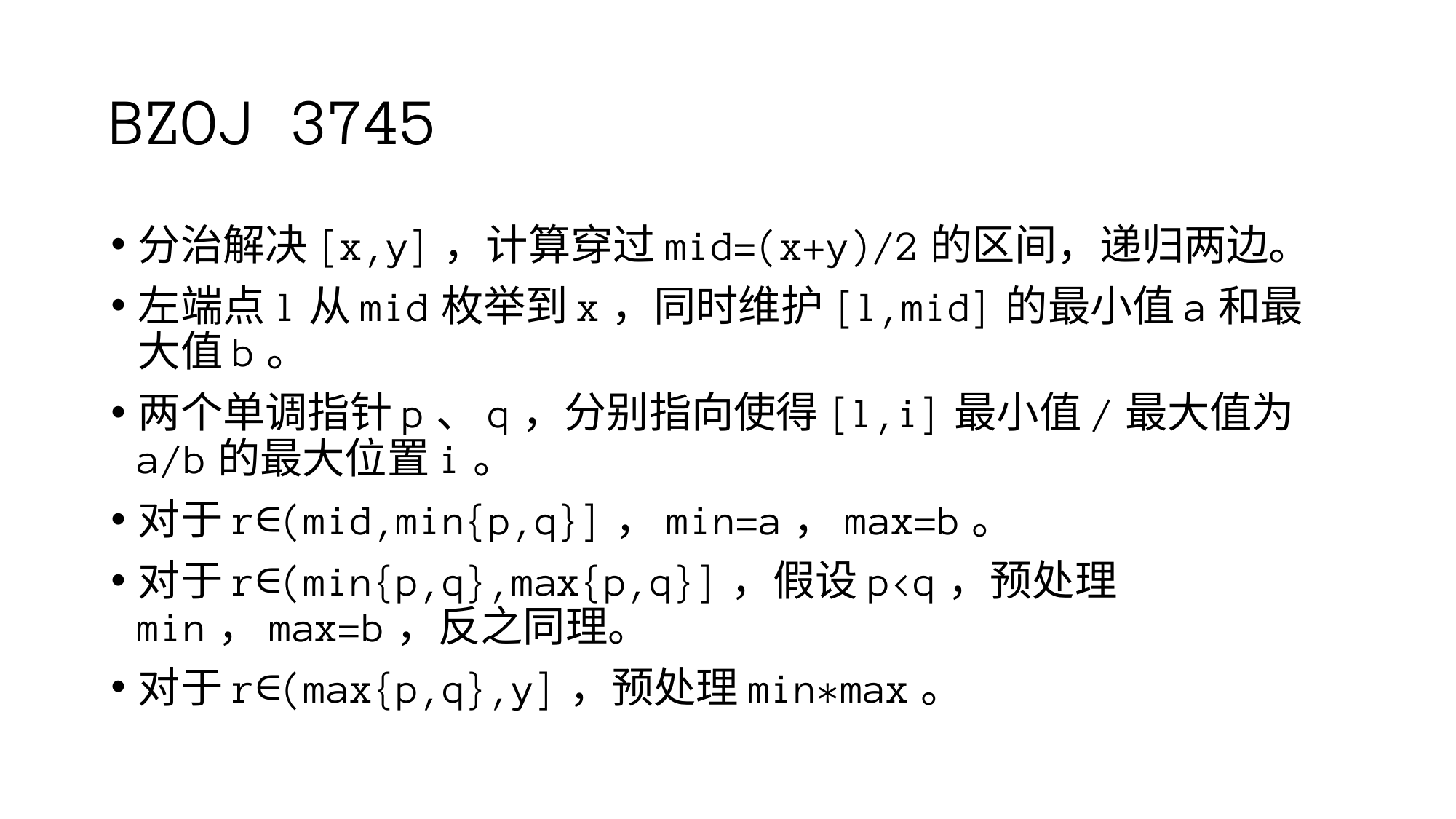

# BZOJ 3745
分治解决[x,y]，计算穿过mid=(x+y)/2的区间，递归两边。
左端点l从mid枚举到x，同时维护[l,mid]的最小值a和最大值b。
两个单调指针p、q，分别指向使得[l,i]最小值/最大值为a/b的最大位置i。
对于r∈(mid,min{p,q}]，min=a，max=b。
对于r∈(min{p,q},max{p,q}]，假设p<q，预处理min，max=b，反之同理。
对于r∈(max{p,q},y]，预处理min*max。